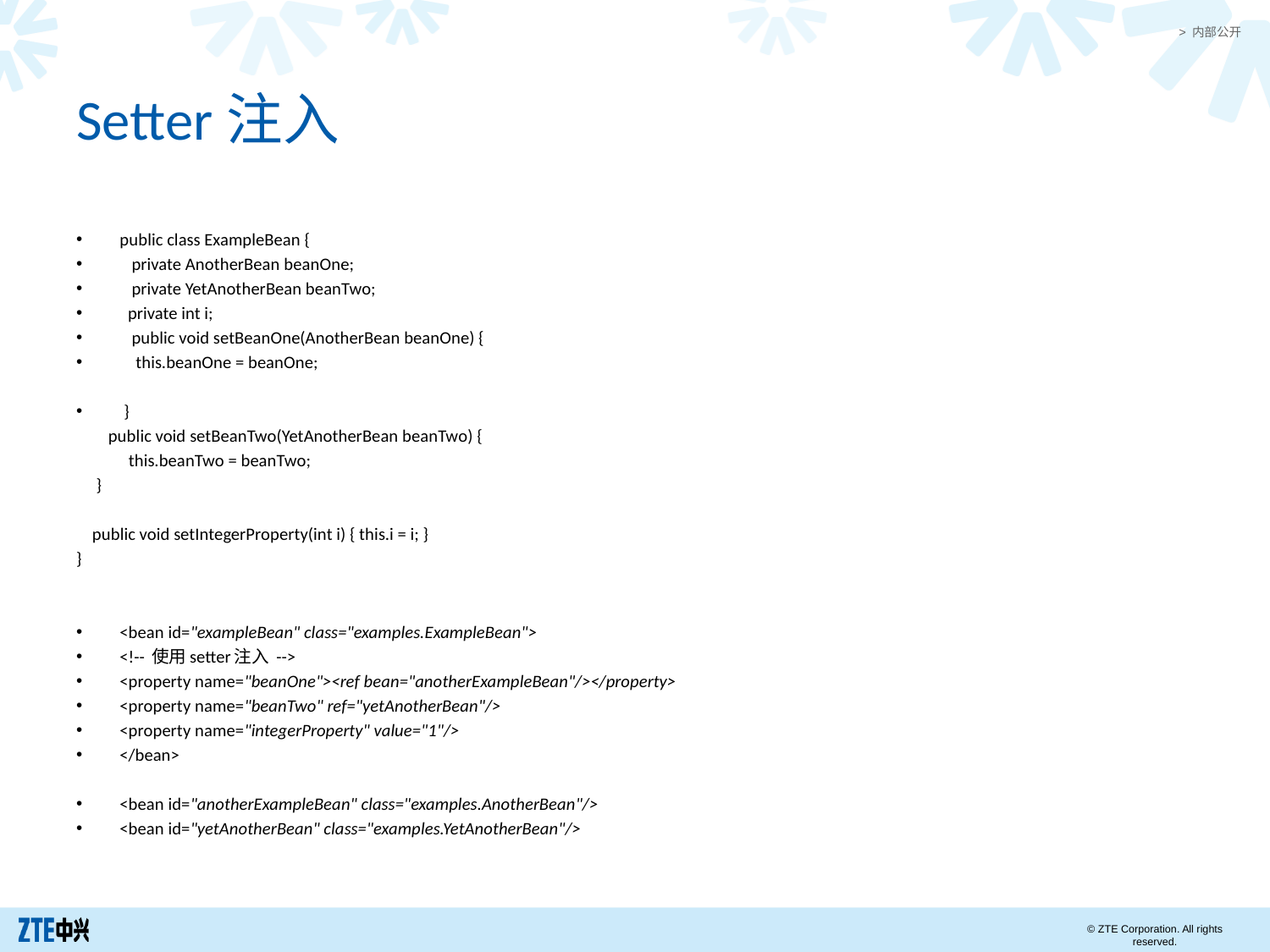

# Setter注入
public class ExampleBean {
   private AnotherBean beanOne;
   private YetAnotherBean beanTwo;
  private int i;
   public void setBeanOne(AnotherBean beanOne) {
    this.beanOne = beanOne;

 }
        public void setBeanTwo(YetAnotherBean beanTwo) {
             this.beanTwo = beanTwo;
     }

    public void setIntegerProperty(int i) { this.i = i; }
}

<bean id="exampleBean" class="examples.ExampleBean">
<!-- 使用setter注入 -->
<property name="beanOne"><ref bean="anotherExampleBean"/></property>
<property name="beanTwo" ref="yetAnotherBean"/>
<property name="integerProperty" value="1"/>
</bean>

<bean id="anotherExampleBean" class="examples.AnotherBean"/>
<bean id="yetAnotherBean" class="examples.YetAnotherBean"/>